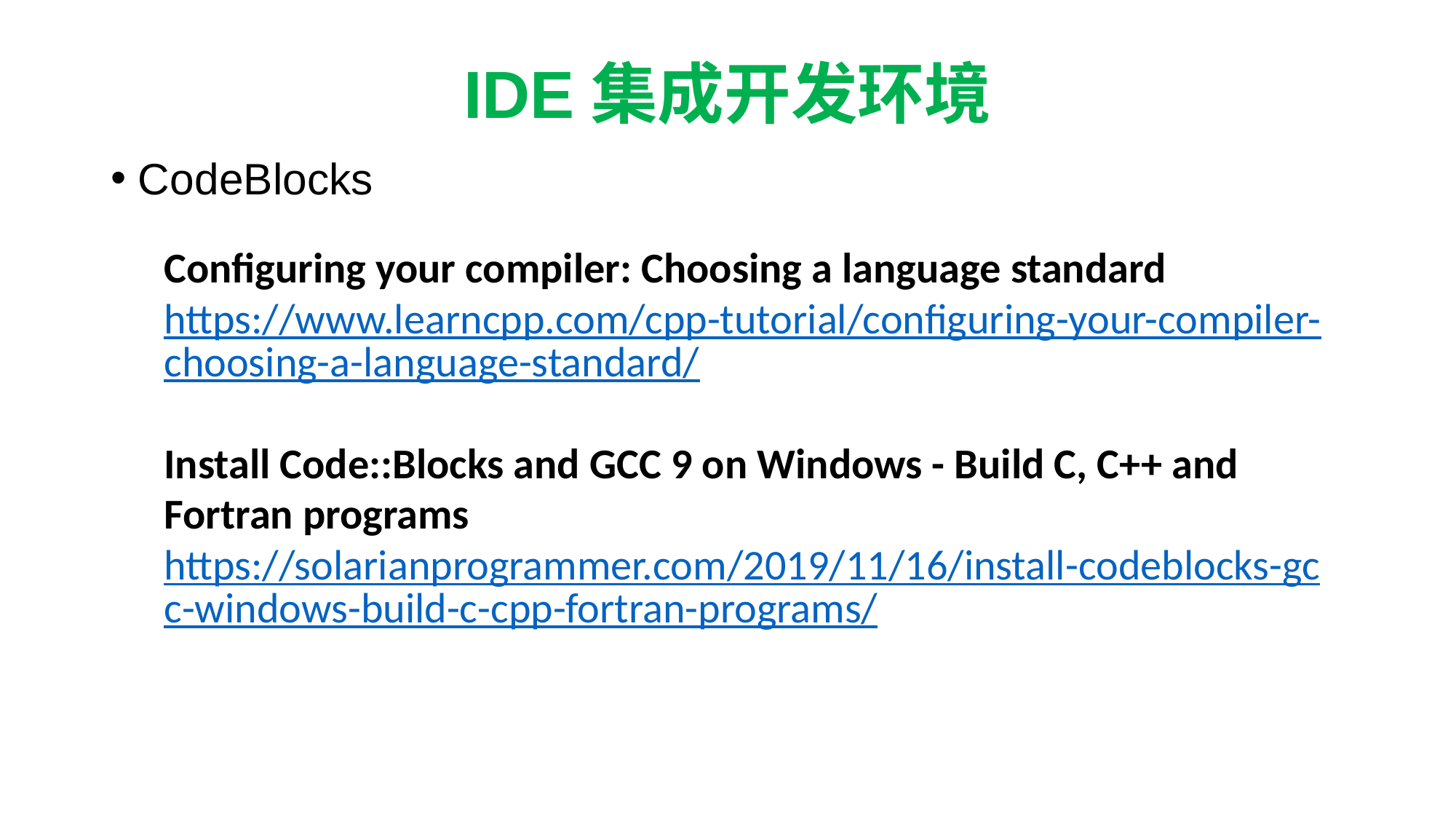

IDE集成开发环境
CodeBlocks
Configuring your compiler: Choosing a language standard
https://www.learncpp.com/cpp-tutorial/configuring-your-compiler-choosing-a-language-standard/

Install Code::Blocks and GCC 9 on Windows - Build C, C++ and Fortran programs
https://solarianprogrammer.com/2019/11/16/install-codeblocks-gcc-windows-build-c-cpp-fortran-programs/